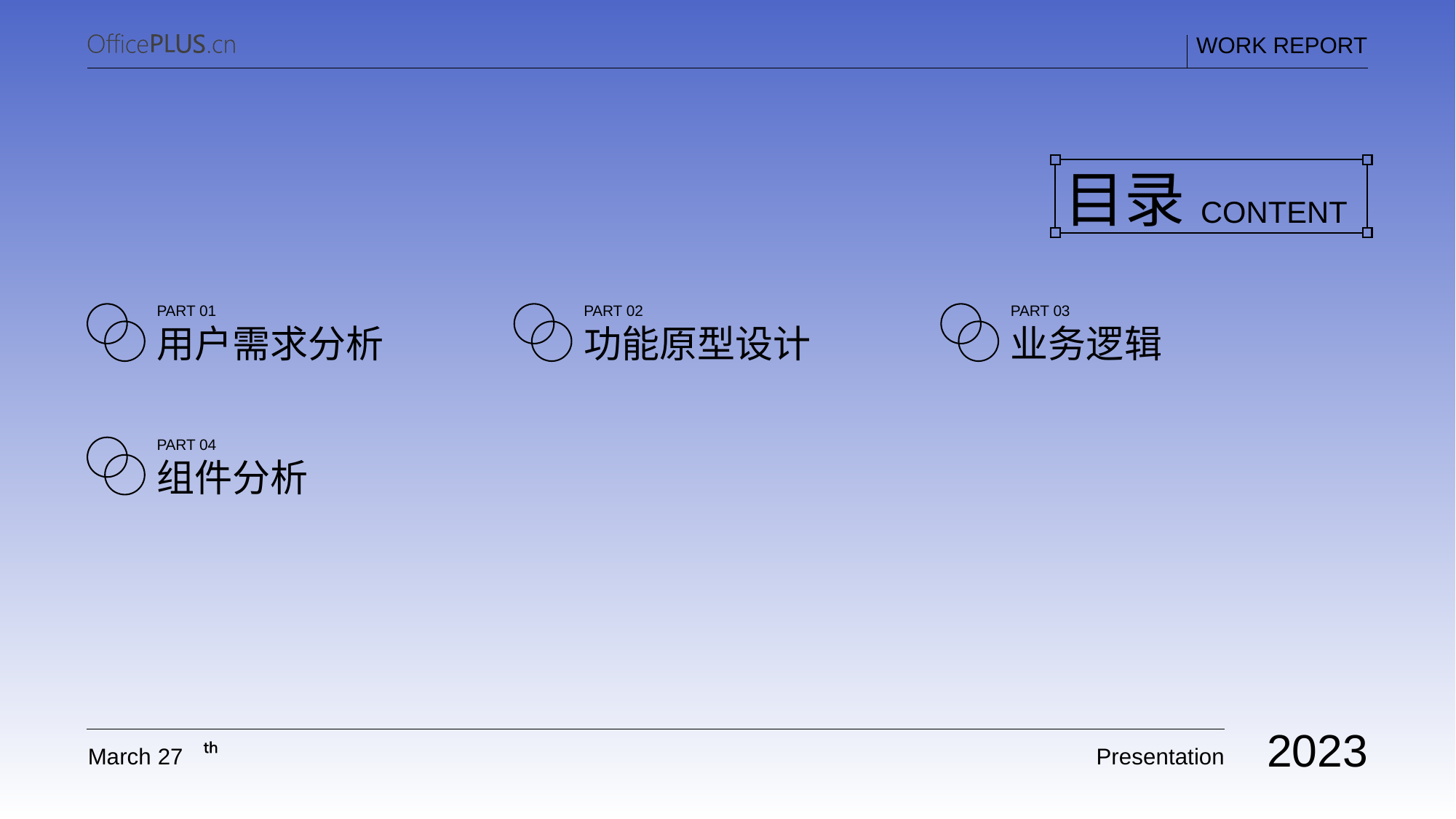

Part 01
Part 02
Part 03

业务逻辑

用户需求分析
功能原型设计
Part 04

组件分析
2023

March 27